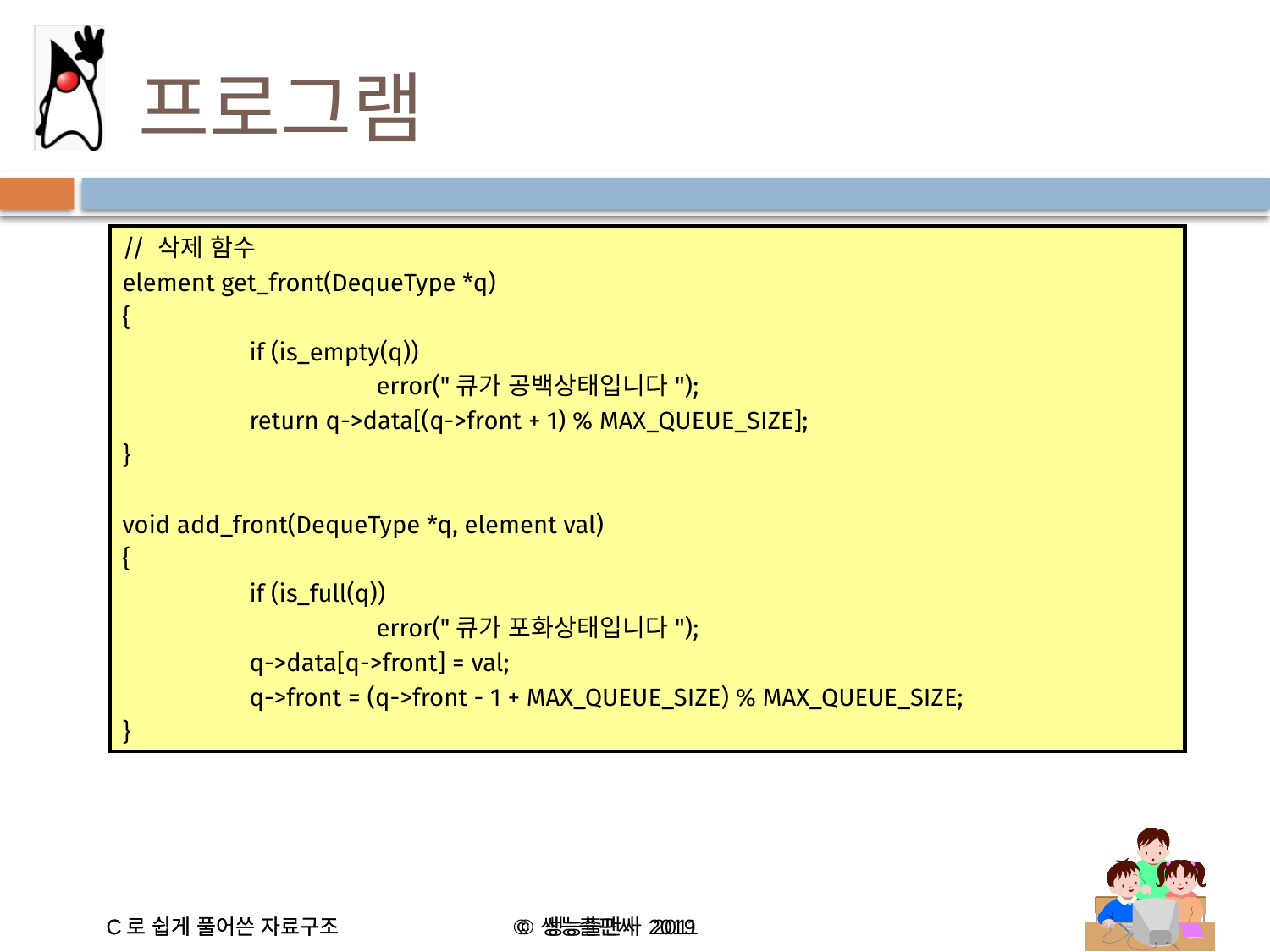

# 프로그램
// 삭제 함수
element get_front(DequeType *q)
{
	if (is_empty(q))
		error("큐가 공백상태입니다");
	return q->data[(q->front + 1) % MAX_QUEUE_SIZE];
}

void add_front(DequeType *q, element val)
{
	if (is_full(q))
		error("큐가 포화상태입니다");
	q->data[q->front] = val;
	q->front = (q->front - 1 + MAX_QUEUE_SIZE) % MAX_QUEUE_SIZE;
}